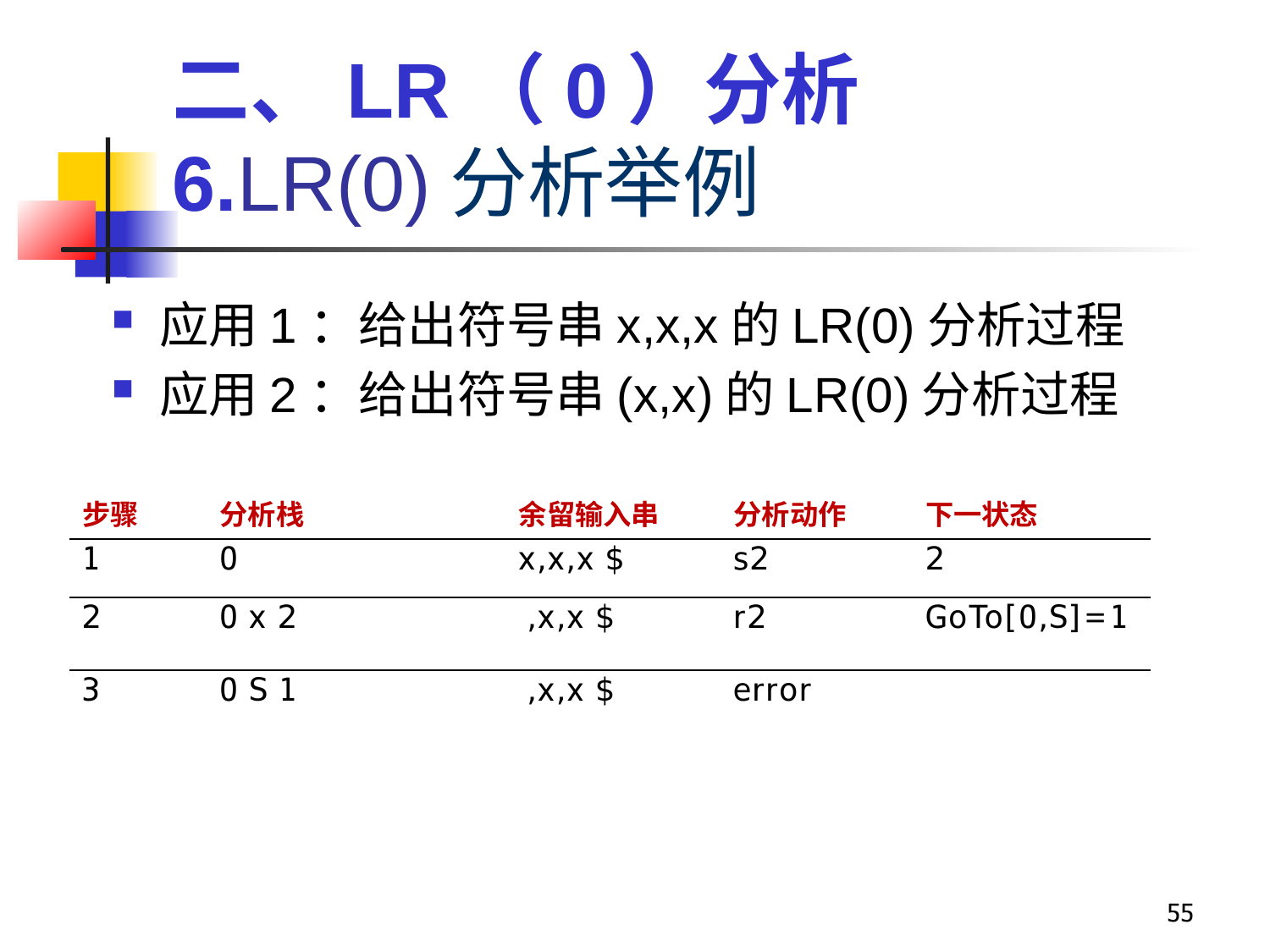

二、LR（0）分析
6.LR(0)分析举例
应用1：给出符号串x,x,x的LR(0)分析过程
应用2：给出符号串(x,x)的LR(0)分析过程

| 步骤 | 分析栈 |  | 余留输入串 | 分析动作 | 下一状态 |
| --- | --- | --- | --- | --- | --- |
| 1 | 0 |  | x,x,x $ | s2 | 2 |
| 2 | 0 x 2 |  | ,x,x $ | r2 | GoTo[0,S]=1 |
| 3 | 0 S 1 |  | ,x,x $ | error |  |
55